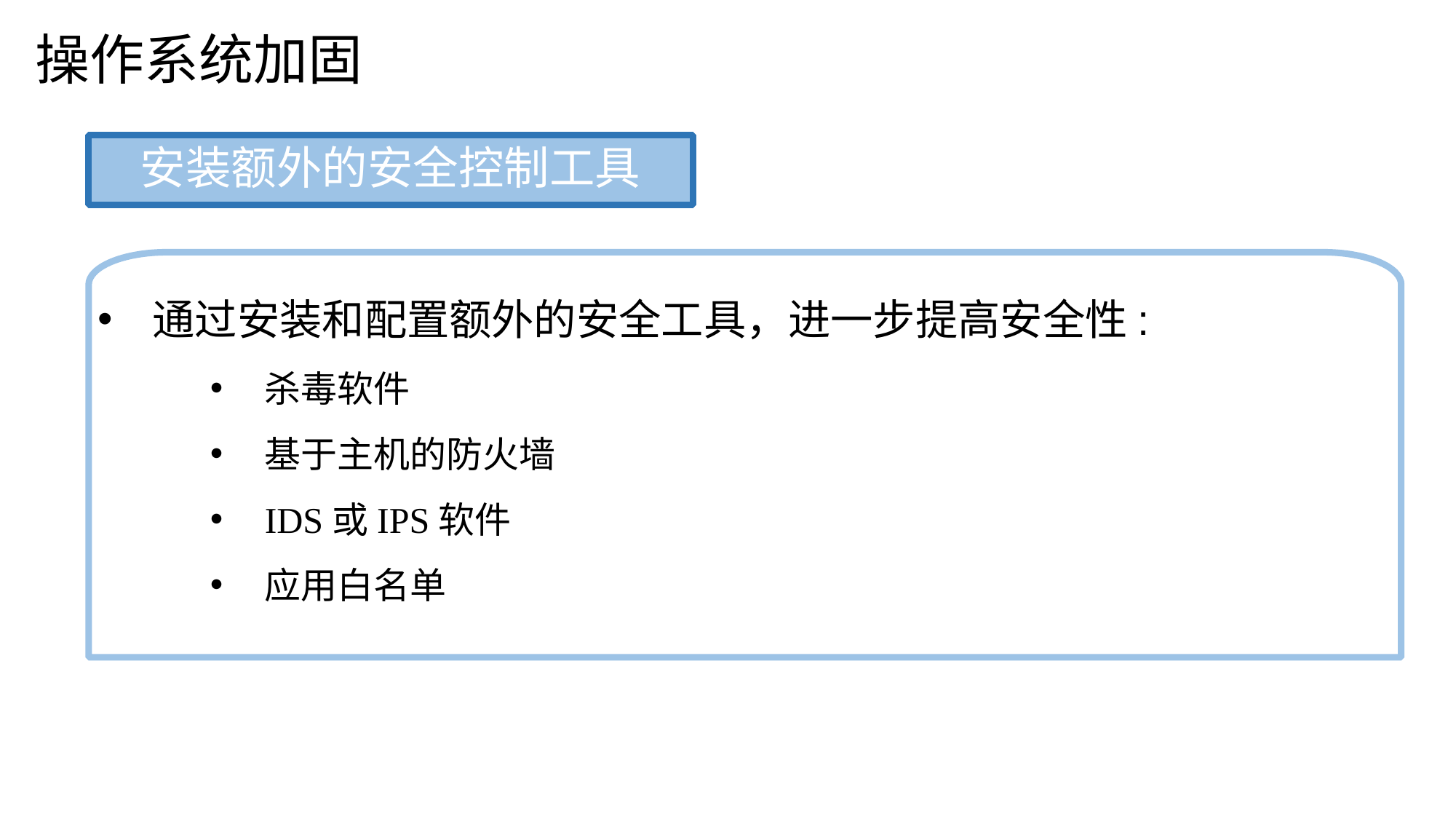

操作系统加固

安装额外的安全控制工具
通过安装和配置额外的安全工具，进一步提高安全性:
杀毒软件
基于主机的防火墙
IDS或IPS软件
应用白名单